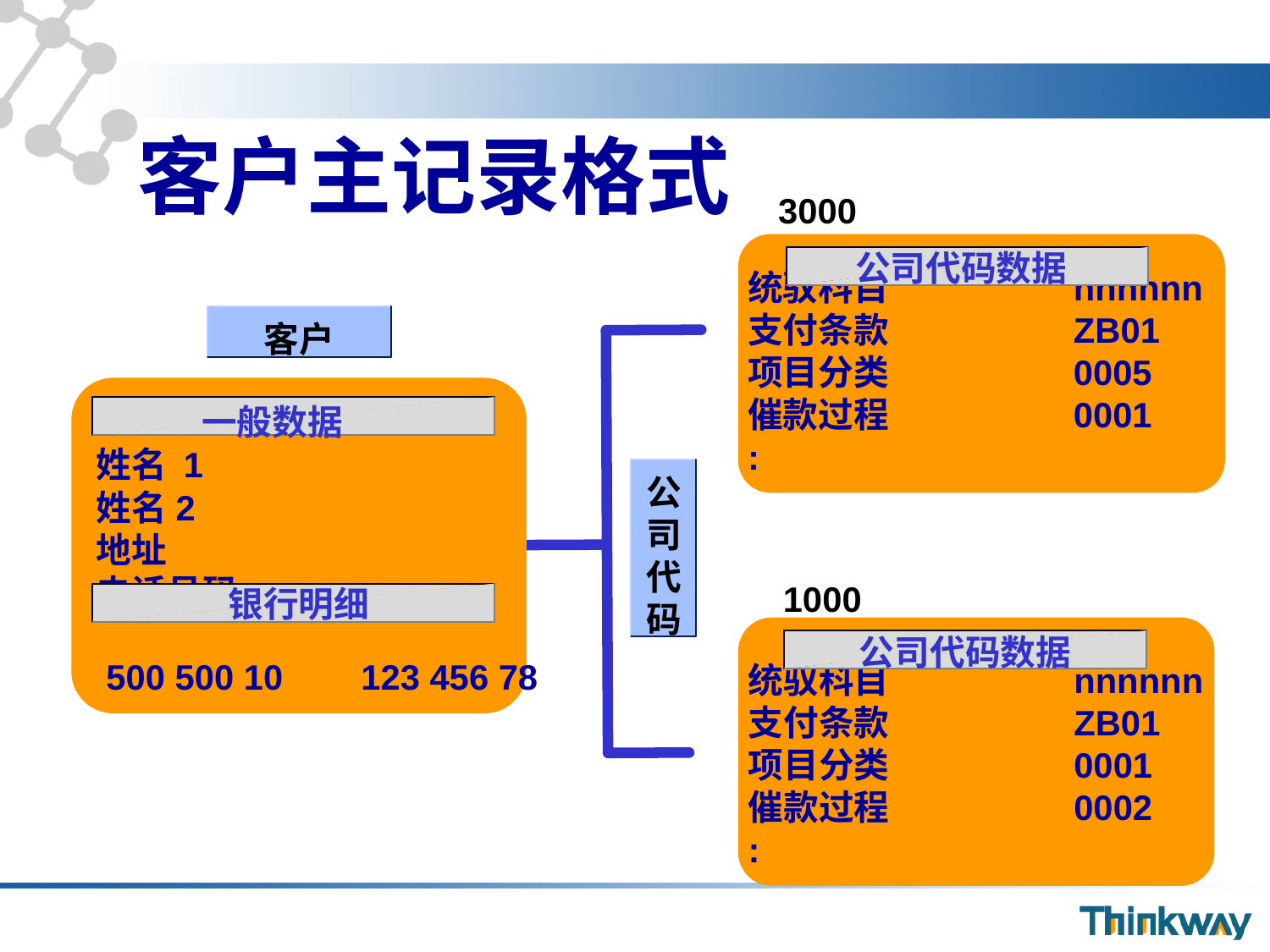

客户主记录格式
3000
统驭科目	nnnnnn
支付条款	ZB01
项目分类	0005
催款过程	0001
:

公司代码数据

客户
姓名 1
姓名2
地址
电话号码

 500 500 10        123 456 78

一般数据

公司代码

1000
银行明细

统驭科目	nnnnnn
支付条款	ZB01
项目分类	0001
催款过程	0002
:

公司代码数据